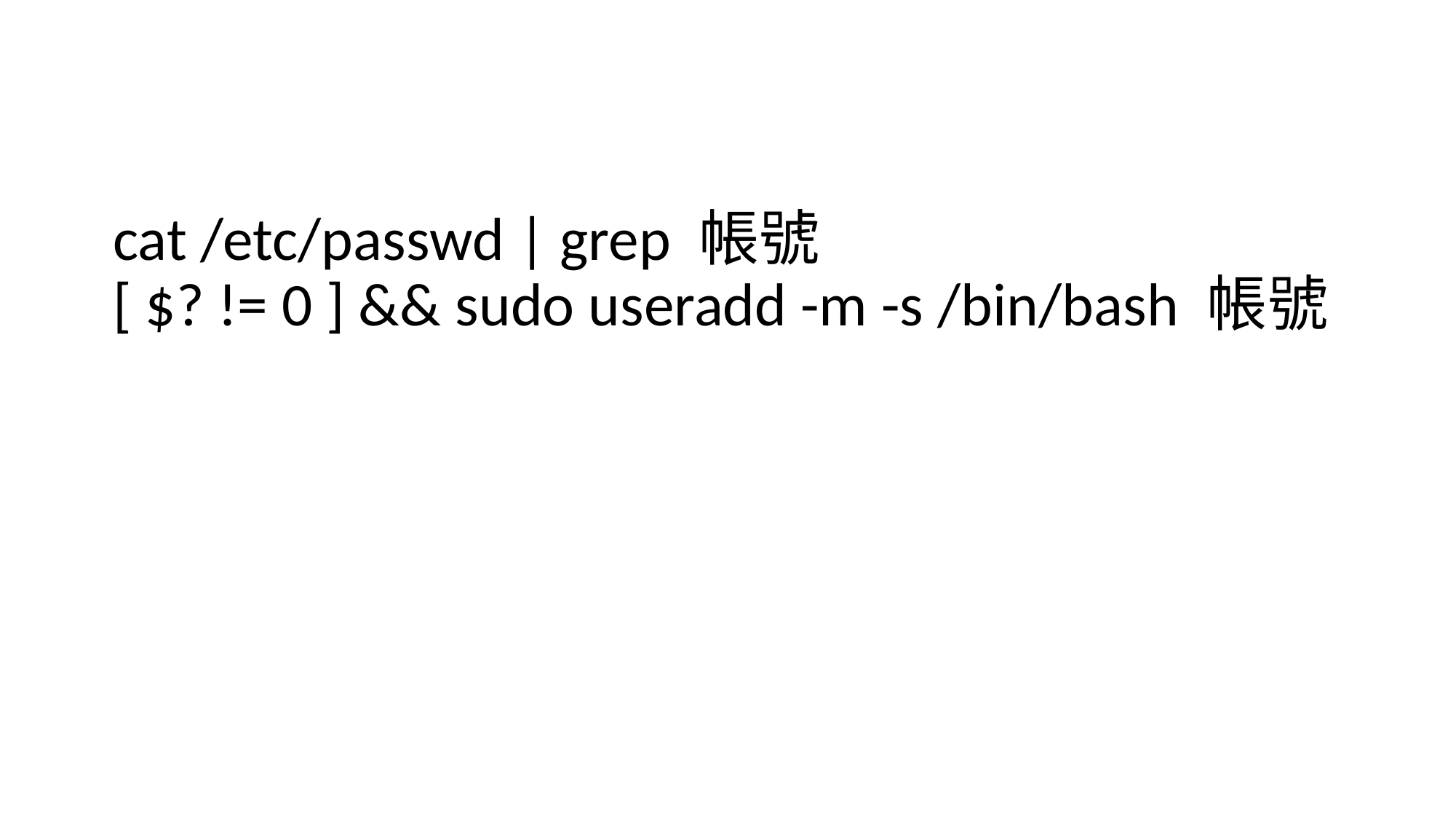

# cat /etc/passwd | grep 帳號 [ $? != 0 ] && sudo useradd -m -s /bin/bash 帳號